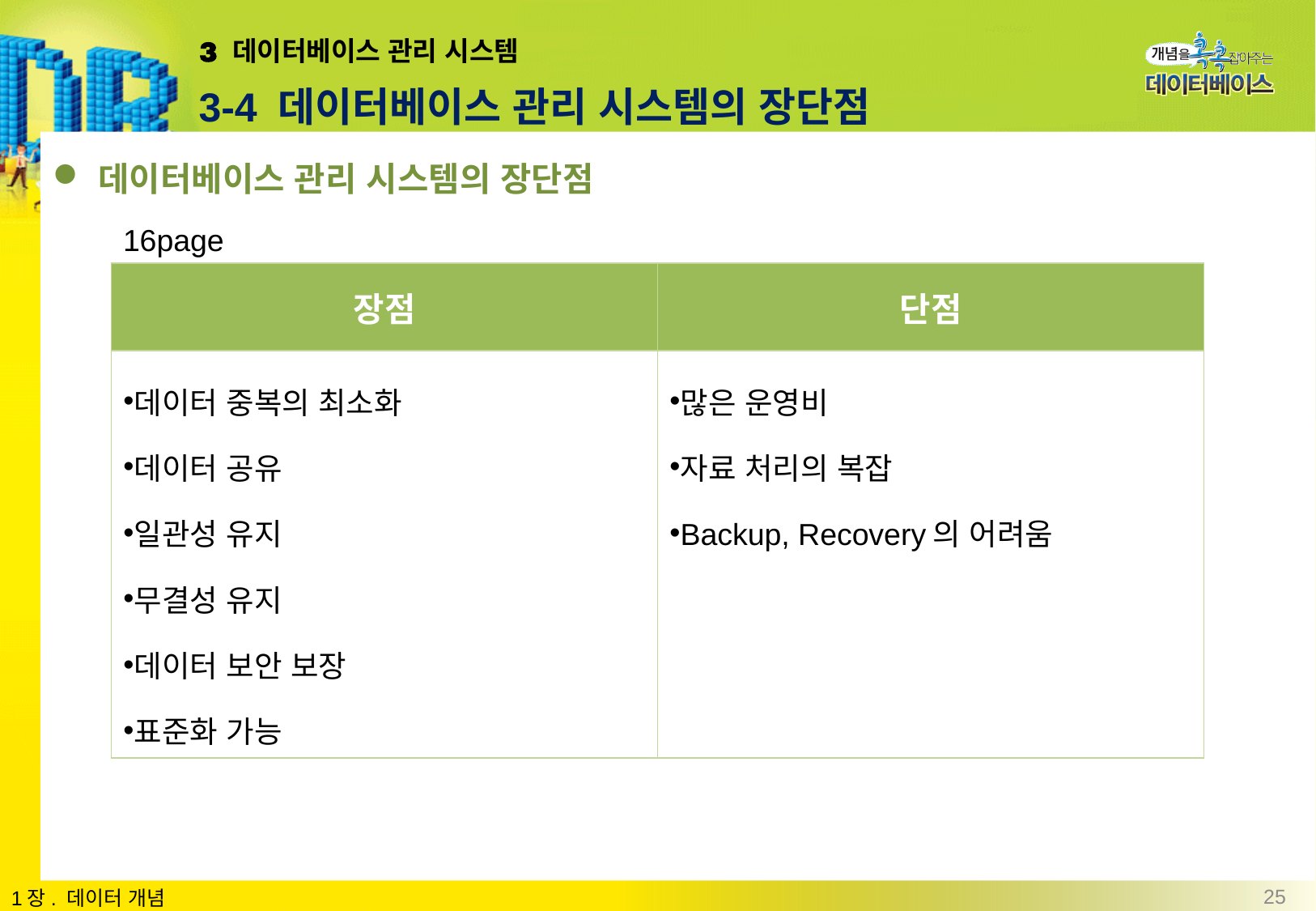

# 3 데이터베이스 관리 시스템
3-4 데이터베이스 관리 시스템의 장단점
데이터베이스 관리 시스템의 장단점

16page
| 장점 | 단점 |
| --- | --- |
| 데이터 중복의 최소화 데이터 공유 일관성 유지 무결성 유지 데이터 보안 보장 표준화 가능 | 많은 운영비 자료 처리의 복잡 Backup, Recovery의 어려움 |
25